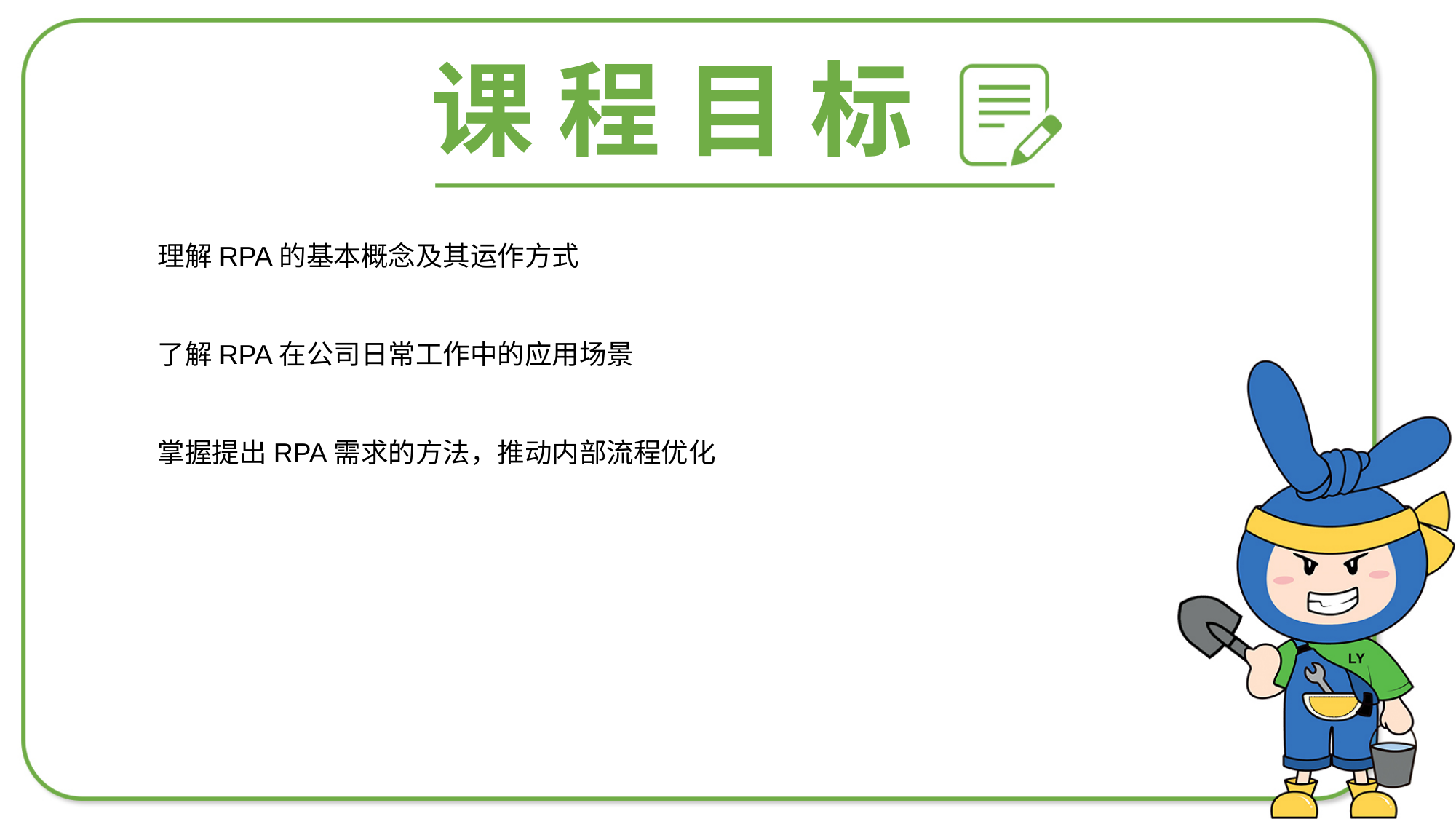

课 程 目 标
理解RPA的基本概念及其运作方式

了解RPA在公司日常工作中的应用场景

掌握提出RPA需求的方法，推动内部流程优化